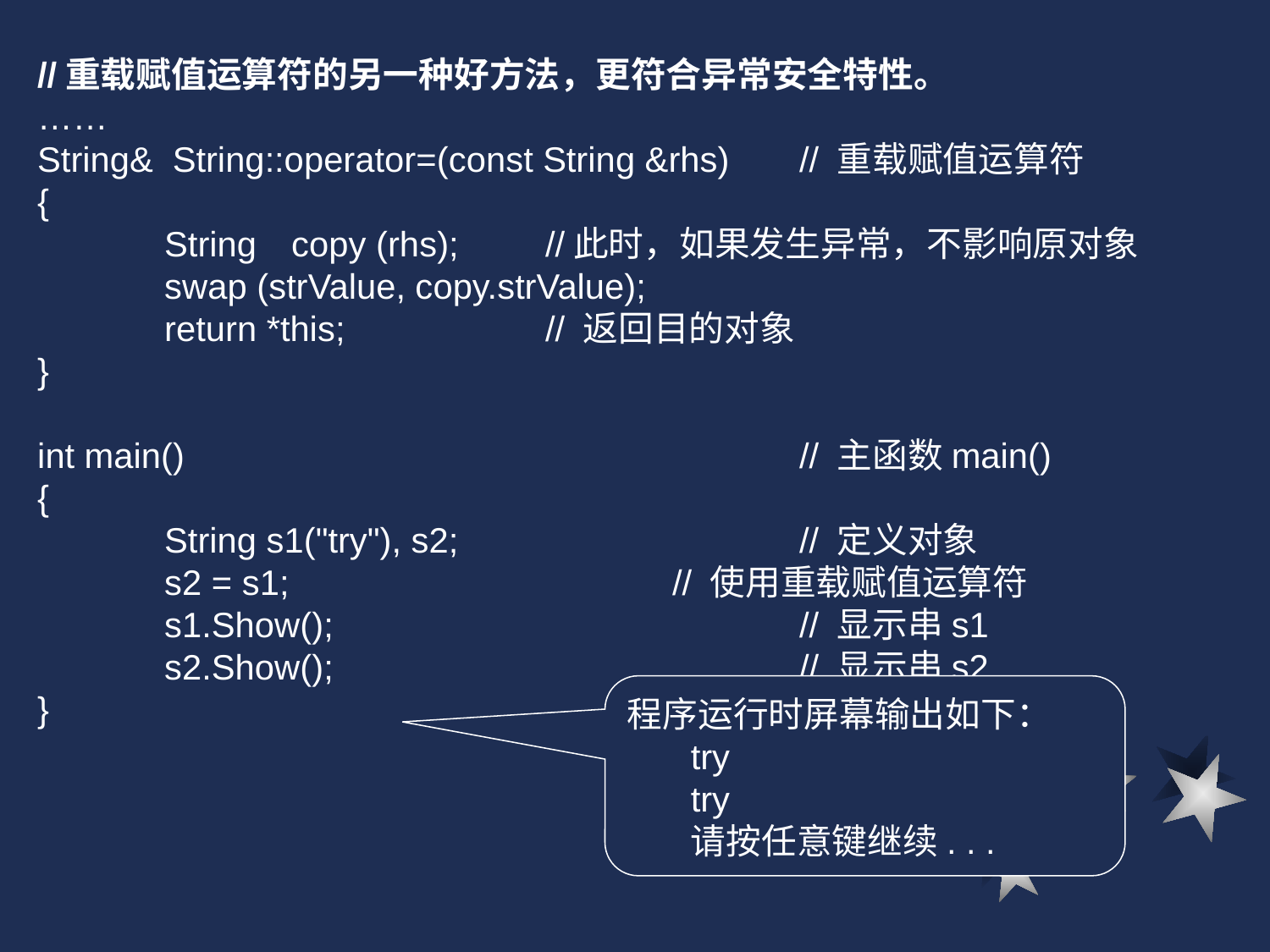

//重载赋值运算符的另一种好方法，更符合异常安全特性。
……
String&  String::operator=(const String &rhs)	// 重载赋值运算符
{
	String	copy (rhs);	//此时，如果发生异常，不影响原对象
	swap (strValue, copy.strValue);
	return *this;		// 返回目的对象
}

int main()					// 主函数main()
{
	String s1("try"), s2;			// 定义对象
	s2 = s1;				// 使用重载赋值运算符
	s1.Show();				// 显示串s1
	s2.Show();				// 显示串s2
}
程序运行时屏幕输出如下：
try
try
请按任意键继续. . .